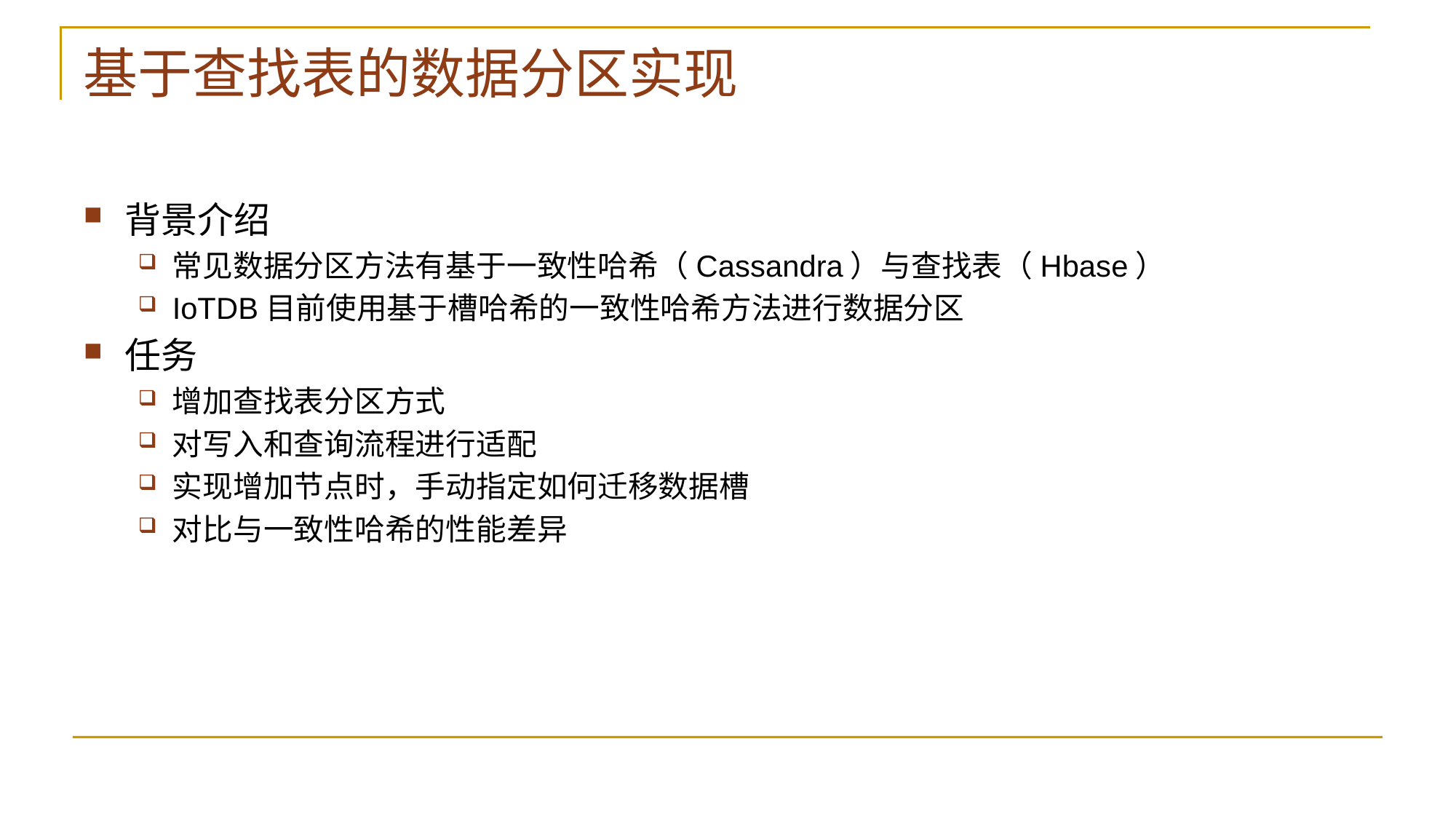

# 基于查找表的数据分区实现
背景介绍
常见数据分区方法有基于一致性哈希（Cassandra）与查找表（Hbase）
IoTDB目前使用基于槽哈希的一致性哈希方法进行数据分区
任务
增加查找表分区方式
对写入和查询流程进行适配
实现增加节点时，手动指定如何迁移数据槽
对比与一致性哈希的性能差异